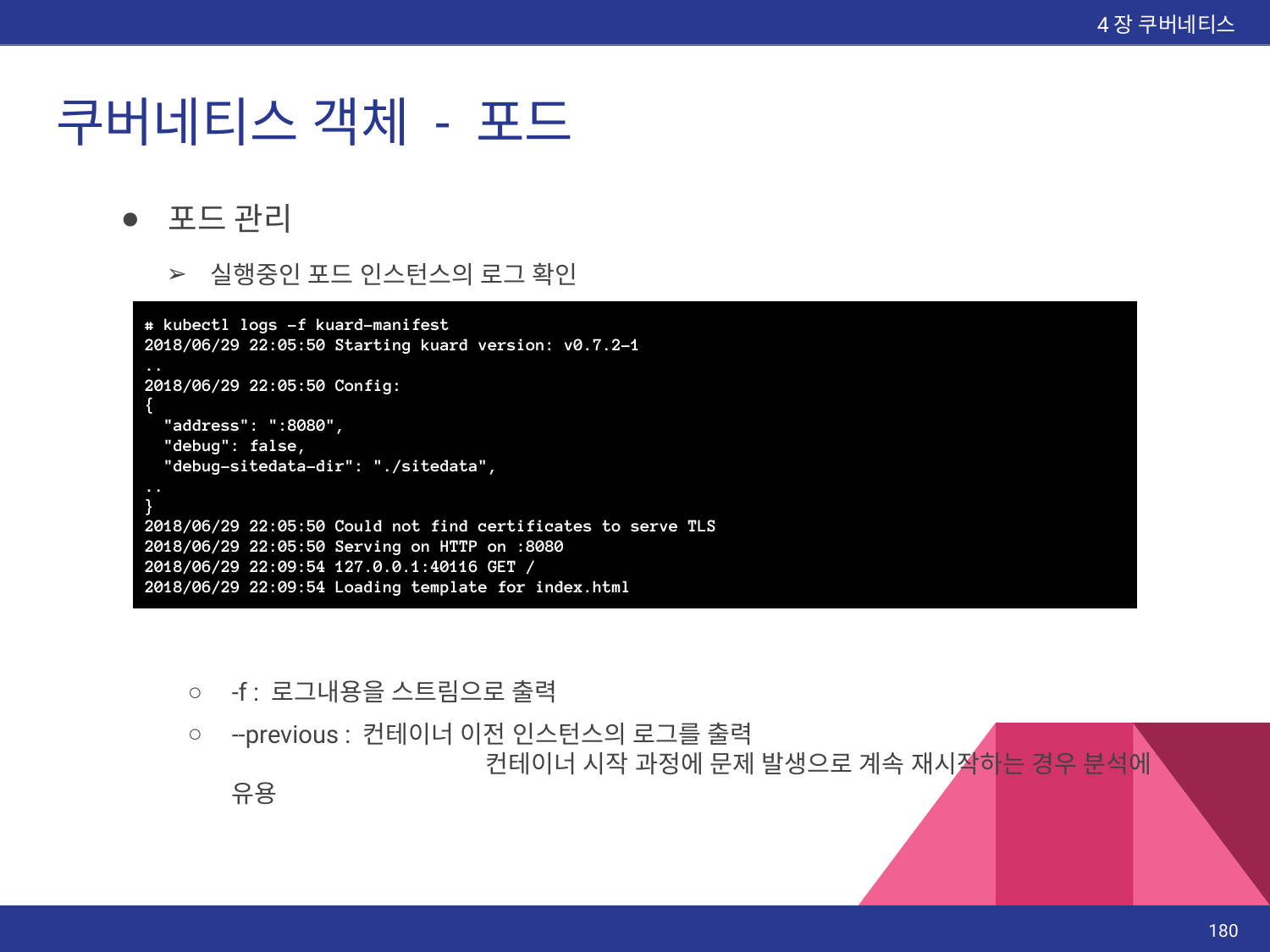

4장 쿠버네티스

# 쿠버네티스 객체 - 포드
포드 관리
실행중인 포드 인스턴스의 로그 확인
| # kubectl logs -f kuard-manifest 2018/06/29 22:05:50 Starting kuard version: v0.7.2-1 .. 2018/06/29 22:05:50 Config: { "address": ":8080", "debug": false, "debug-sitedata-dir": "./sitedata", .. } 2018/06/29 22:05:50 Could not find certificates to serve TLS 2018/06/29 22:05:50 Serving on HTTP on :8080 2018/06/29 22:09:54 127.0.0.1:40116 GET / 2018/06/29 22:09:54 Loading template for index.html |
| --- |
-f : 로그내용을 스트림으로 출력
--previous : 컨테이너 이전 인스턴스의 로그를 출력
		컨테이너 시작 과정에 문제 발생으로 계속 재시작하는 경우 분석에 유용
180